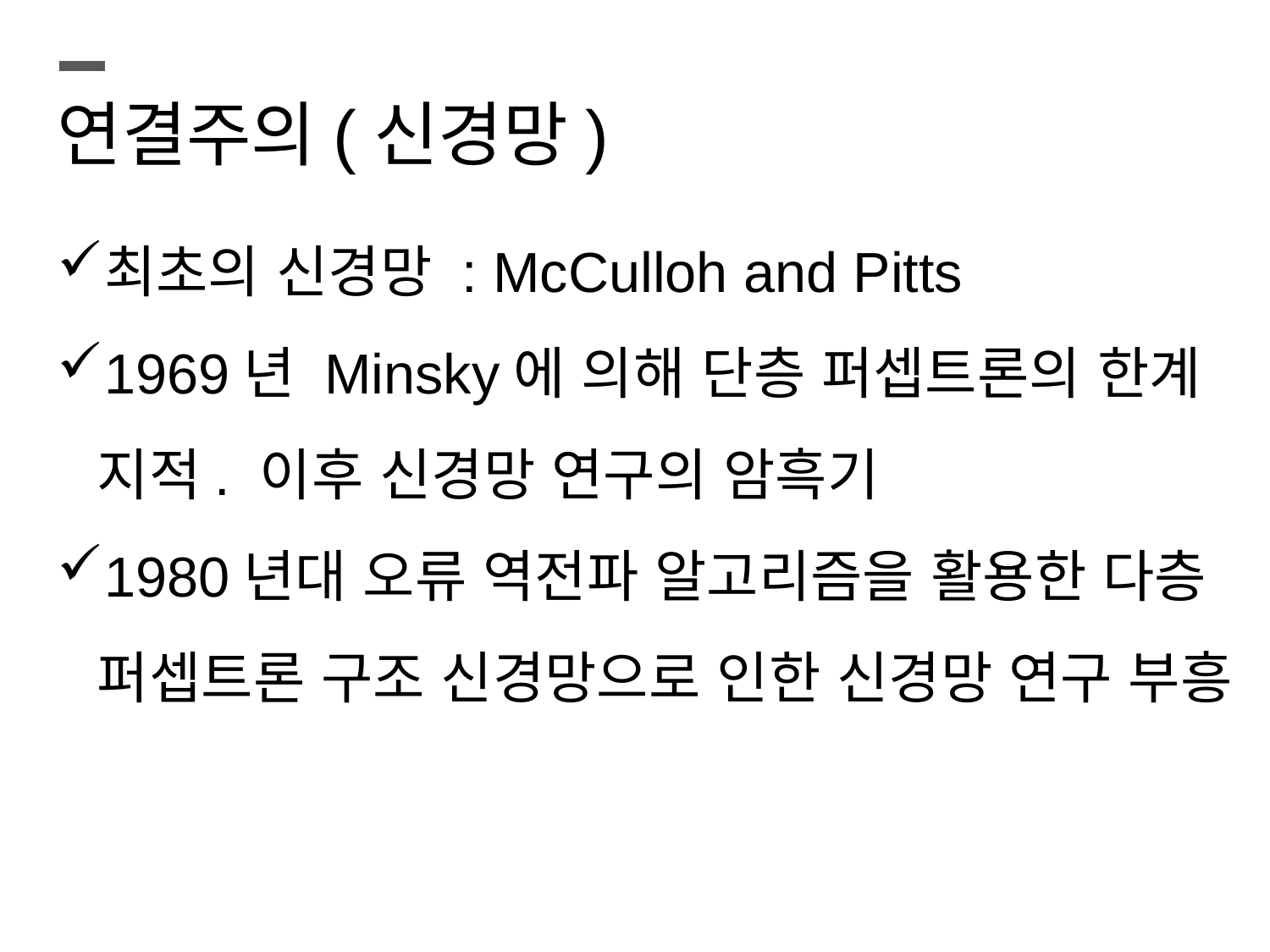

연결주의(신경망)
최초의 신경망 : McCulloh and Pitts
1969년 Minsky에 의해 단층 퍼셉트론의 한계 지적. 이후 신경망 연구의 암흑기
1980년대 오류 역전파 알고리즘을 활용한 다층 퍼셉트론 구조 신경망으로 인한 신경망 연구 부흥